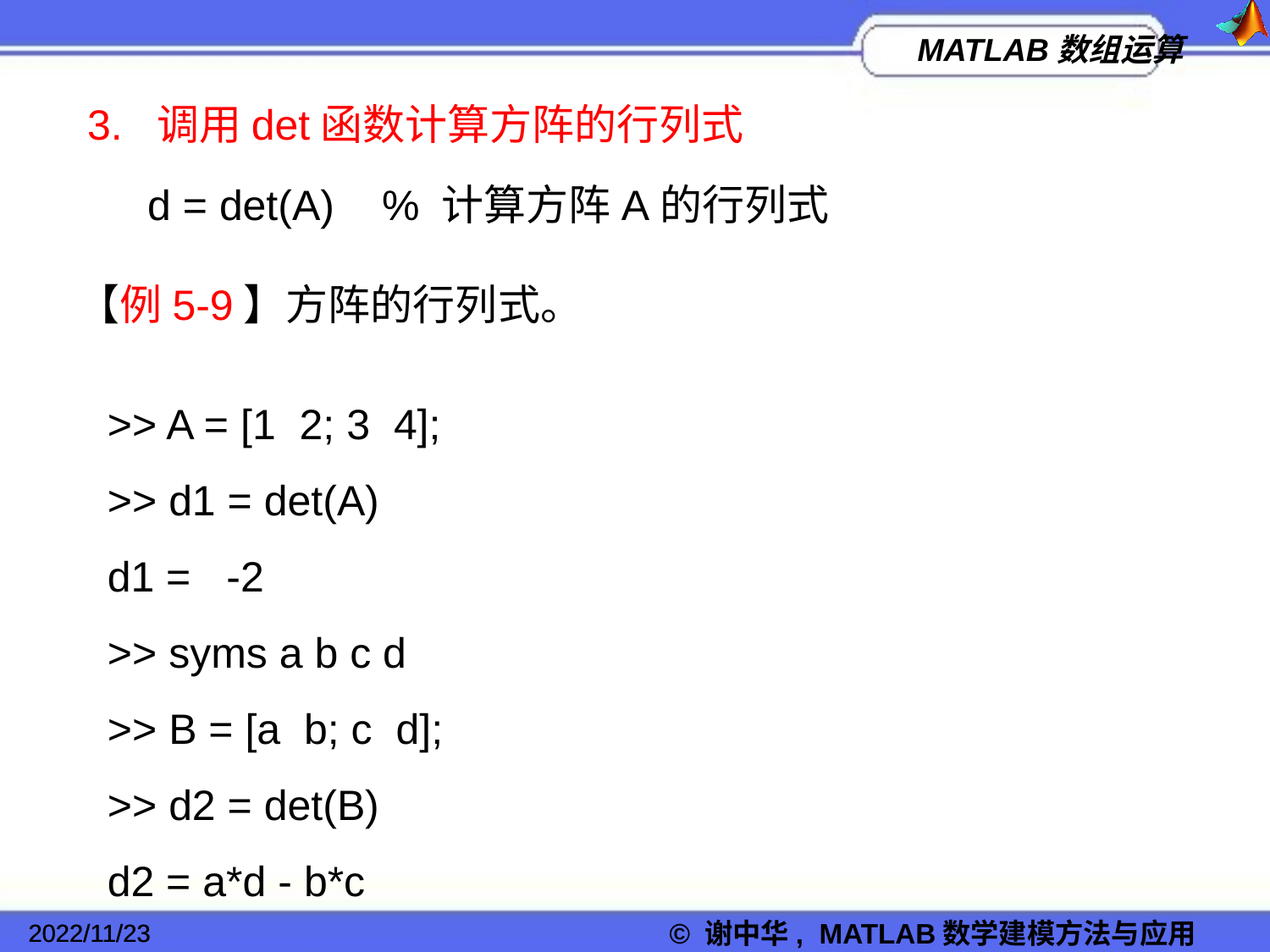

3.  调用det函数计算方阵的行列式
d = det(A)    % 计算方阵A的行列式
【例5-9】方阵的行列式。
>> A = [1  2; 3  4];
>> d1 = det(A)
d1 =   -2
>> syms a b c d
>> B = [a  b; c  d];
>> d2 = det(B)
d2 = a*d - b*c
2022/11/23
© 谢中华,  MATLAB数学建模方法与应用